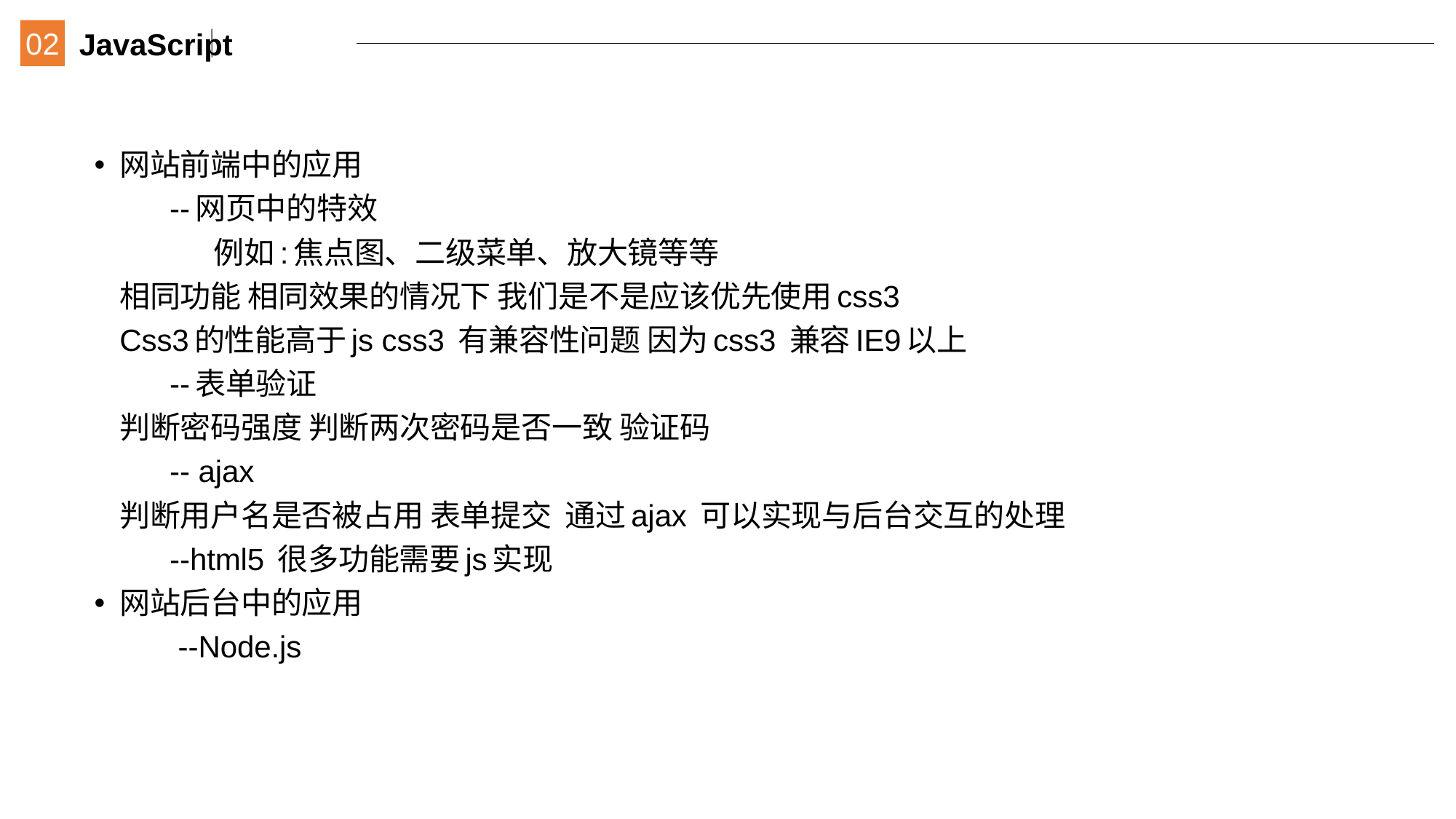

02
JavaScript

# 网站前端中的应用
         --网页中的特效
                 例如:焦点图、二级菜单、放大镜等等
			相同功能 相同效果的情况下 我们是不是应该优先使用css3
			Css3的性能高于js css3 有兼容性问题 因为css3 兼容IE9以上
         --表单验证
		判断密码强度 判断两次密码是否一致 验证码
         -- ajax
		判断用户名是否被占用 表单提交  通过ajax 可以实现与后台交互的处理
         --html5 很多功能需要js实现
网站后台中的应用
          --Node.js